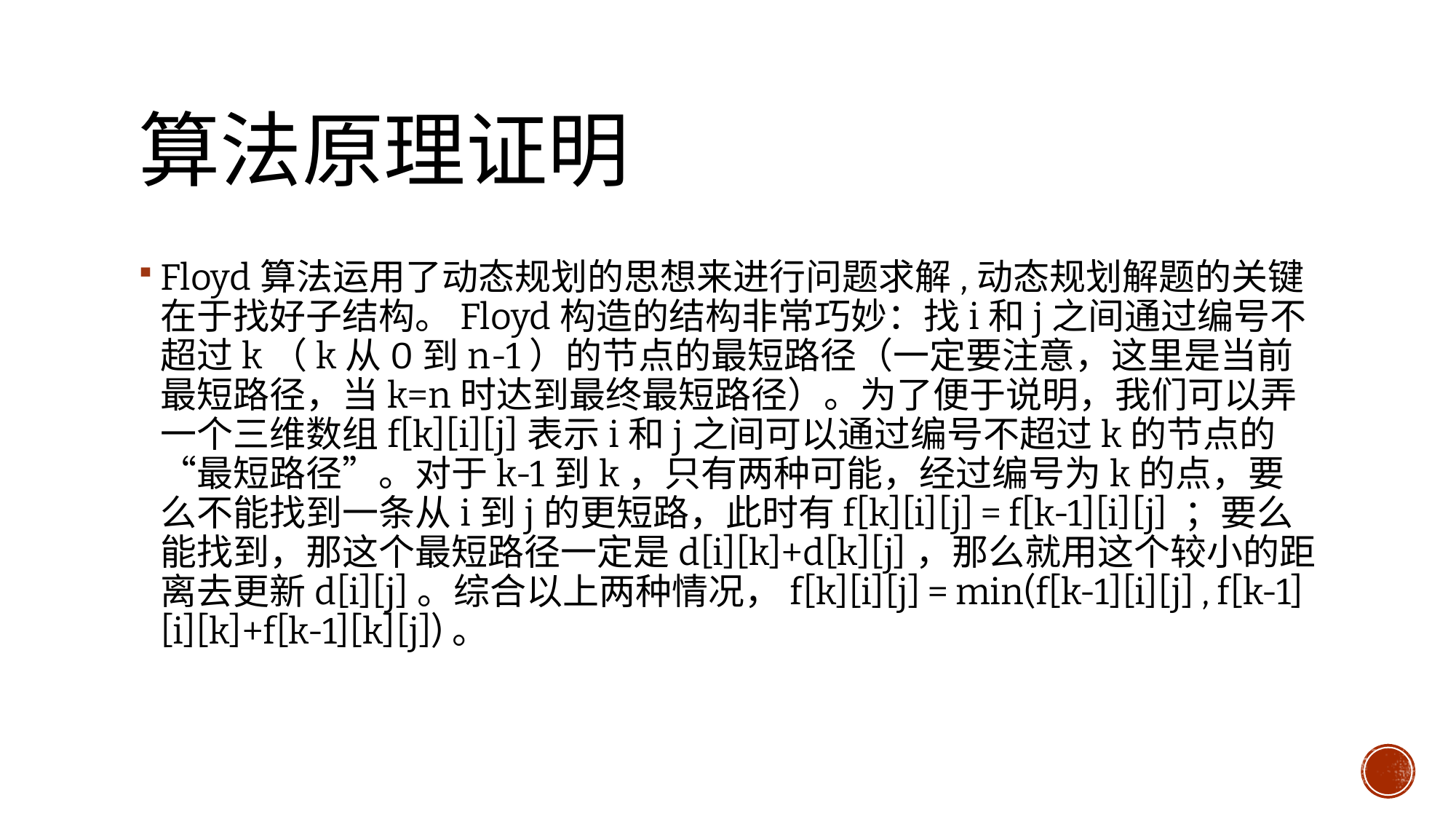

# 算法原理证明
Floyd算法运用了动态规划的思想来进行问题求解,动态规划解题的关键在于找好子结构。Floyd构造的结构非常巧妙：找i和j之间通过编号不超过k（k从0到n-1）的节点的最短路径（一定要注意，这里是当前最短路径，当k=n时达到最终最短路径）。为了便于说明，我们可以弄一个三维数组f[k][i][j]表示i和j之间可以通过编号不超过k的节点的“最短路径”。对于k-1到k，只有两种可能，经过编号为k的点，要么不能找到一条从i到j的更短路，此时有f[k][i][j] = f[k-1][i][j] ；要么能找到，那这个最短路径一定是d[i][k]+d[k][j]，那么就用这个较小的距离去更新d[i][j]。综合以上两种情况，f[k][i][j] = min(f[k-1][i][j] , f[k-1][i][k]+f[k-1][k][j])。